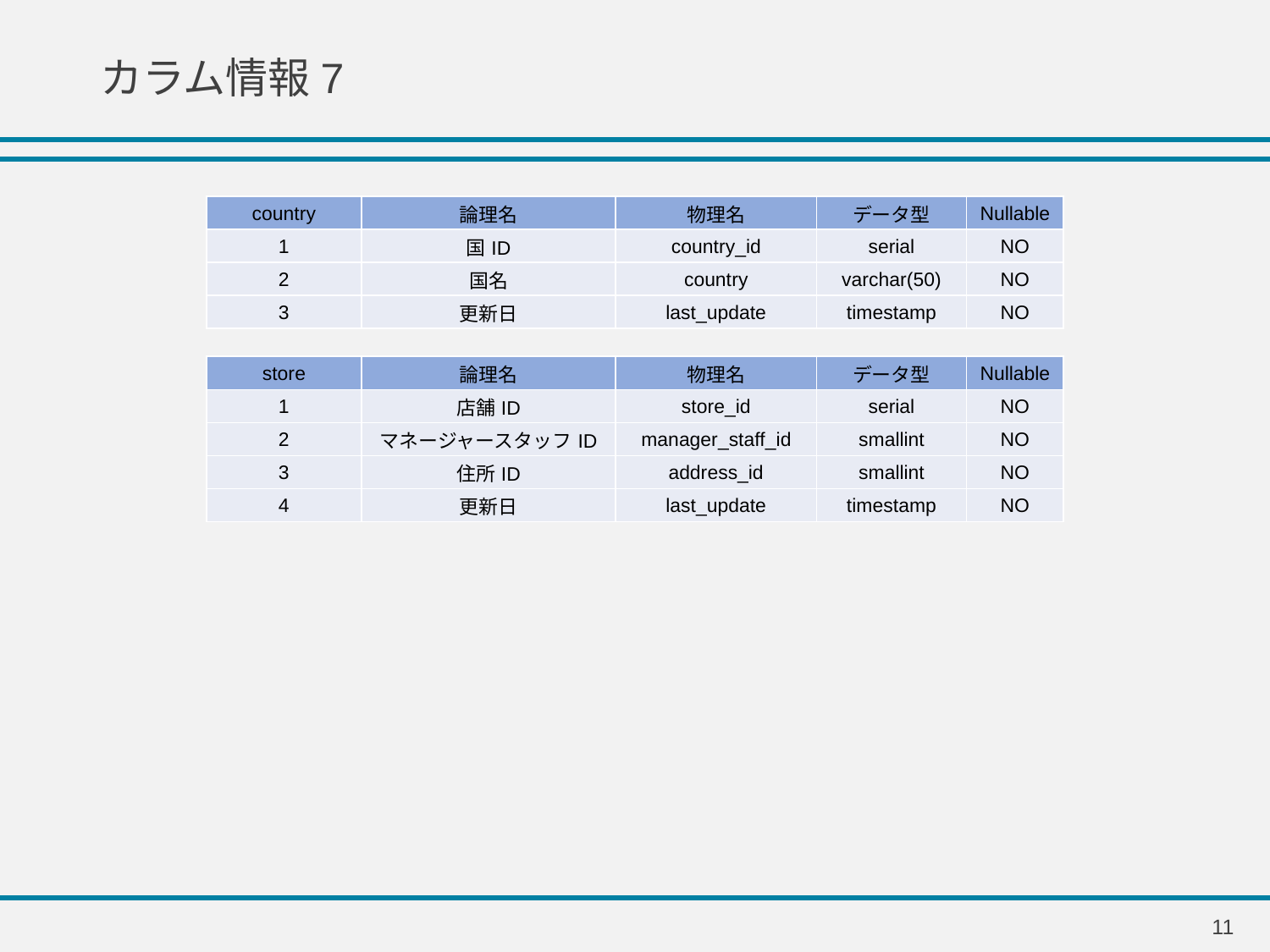

# カラム情報7
| country | 論理名 | 物理名 | データ型 | Nullable |
| --- | --- | --- | --- | --- |
| 1 | 国ID | country\_id | serial | NO |
| 2 | 国名 | country | varchar(50) | NO |
| 3 | 更新日 | last\_update | timestamp | NO |
| store | 論理名 | 物理名 | データ型 | Nullable |
| --- | --- | --- | --- | --- |
| 1 | 店舗ID | store\_id | serial | NO |
| 2 | マネージャースタッフID | manager\_staff\_id | smallint | NO |
| 3 | 住所ID | address\_id | smallint | NO |
| 4 | 更新日 | last\_update | timestamp | NO |
11